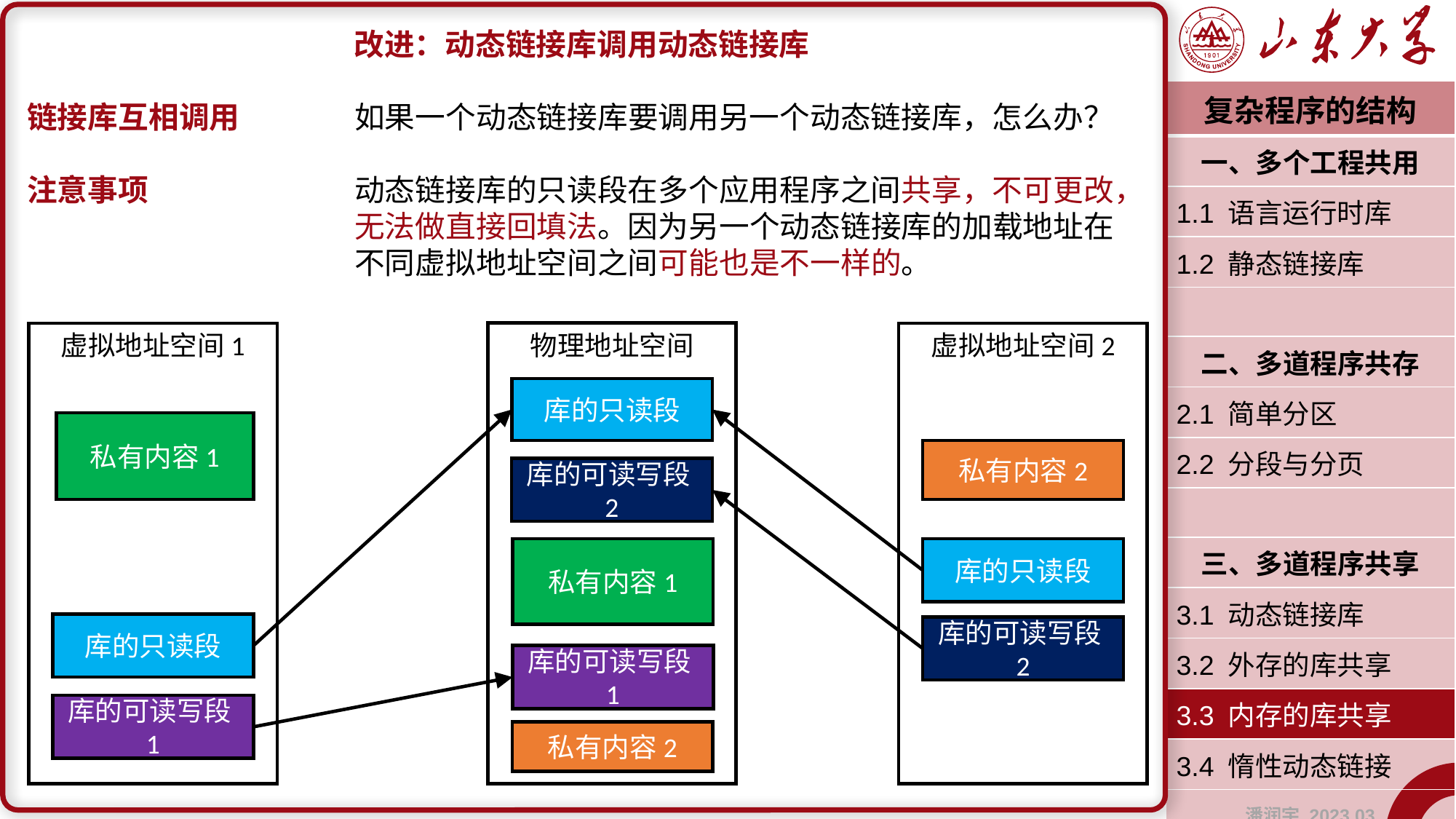

改进：动态链接库调用动态链接库

链接库互相调用		如果一个动态链接库要调用另一个动态链接库，怎么办？

注意事项		动态链接库的只读段在多个应用程序之间共享，不可更改，			无法做直接回填法。因为另一个动态链接库的加载地址在				不同虚拟地址空间之间可能也是不一样的。
| 复杂程序的结构 |
| --- |
| 一、多个工程共用 |
| 1.1 语言运行时库 |
| 1.2 静态链接库 |
|  |
| 二、多道程序共存 |
| 2.1 简单分区 |
| 2.2 分段与分页 |
|  |
| 三、多道程序共享 |
| 3.1 动态链接库 |
| 3.2 外存的库共享 |
| 3.3 内存的库共享 |
| 3.4 惰性动态链接 |
| 潘润宇 2023.03 |
物理地址空间
库的只读段
私有内容1
私有内容2
虚拟地址空间2
私有内容2
库的只读段
虚拟地址空间1
库的只读段
私有内容1
库的可读写段2
库的可读写段2
库的可读写段1
库的可读写段1